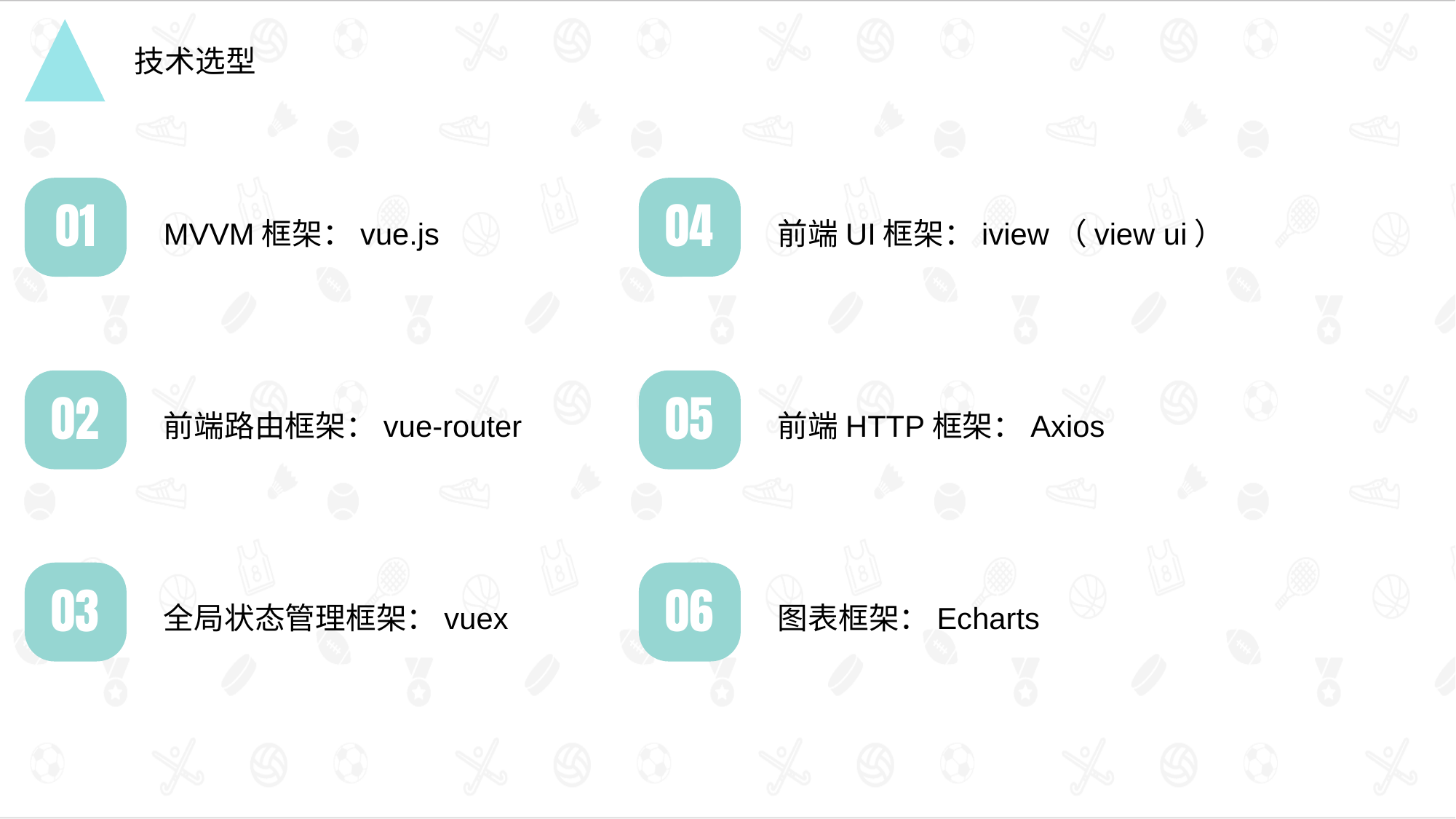

技术选型
01
MVVM框架：vue.js
04
前端UI框架：iview（view ui）
02
前端路由框架：vue-router
05
前端HTTP框架：Axios
03
全局状态管理框架：vuex
06
图表框架：Echarts